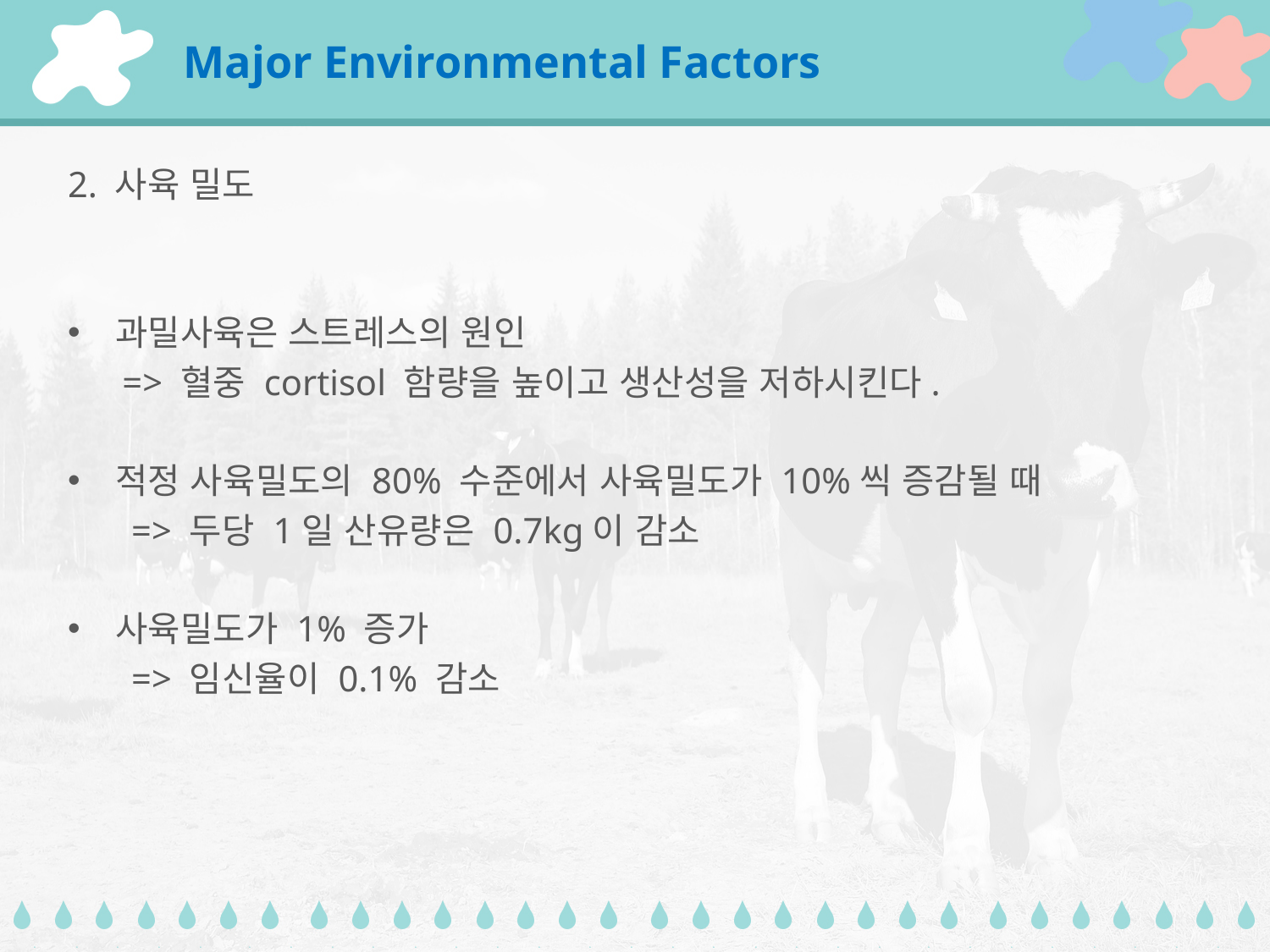

# Major Environmental Factors
2. 사육 밀도

과밀사육은 스트레스의 원인
      => 혈중 cortisol 함량을 높이고 생산성을 저하시킨다.

적정 사육밀도의 80% 수준에서 사육밀도가 10%씩 증감될 때
       => 두당 1일 산유량은 0.7kg이 감소

사육밀도가 1% 증가
       => 임신율이 0.1% 감소